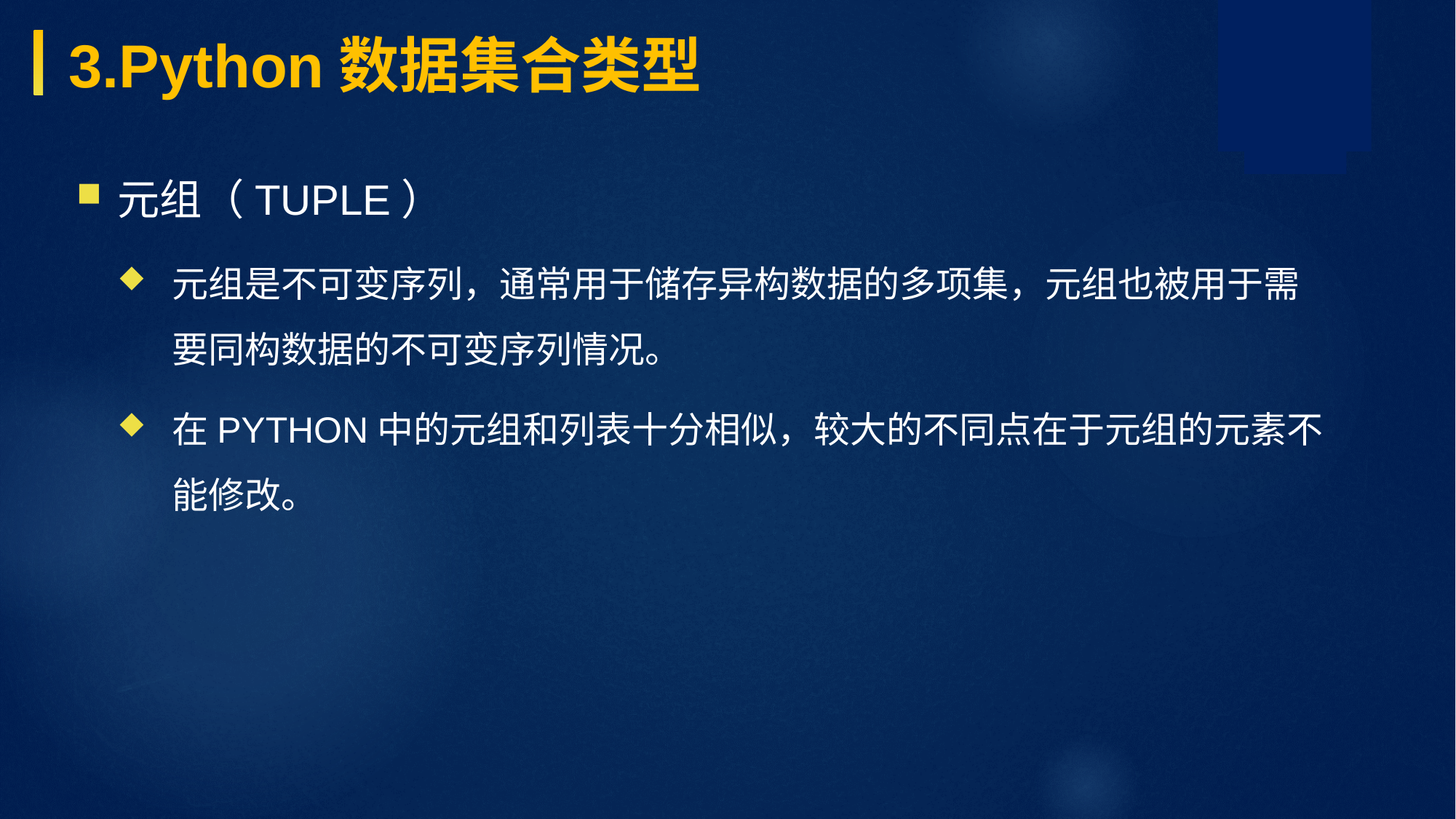

3.Python数据集合类型
元组（tuple）
元组是不可变序列，通常用于储存异构数据的多项集，元组也被用于需要同构数据的不可变序列情况。
在Python中的元组和列表十分相似，较大的不同点在于元组的元素不能修改。